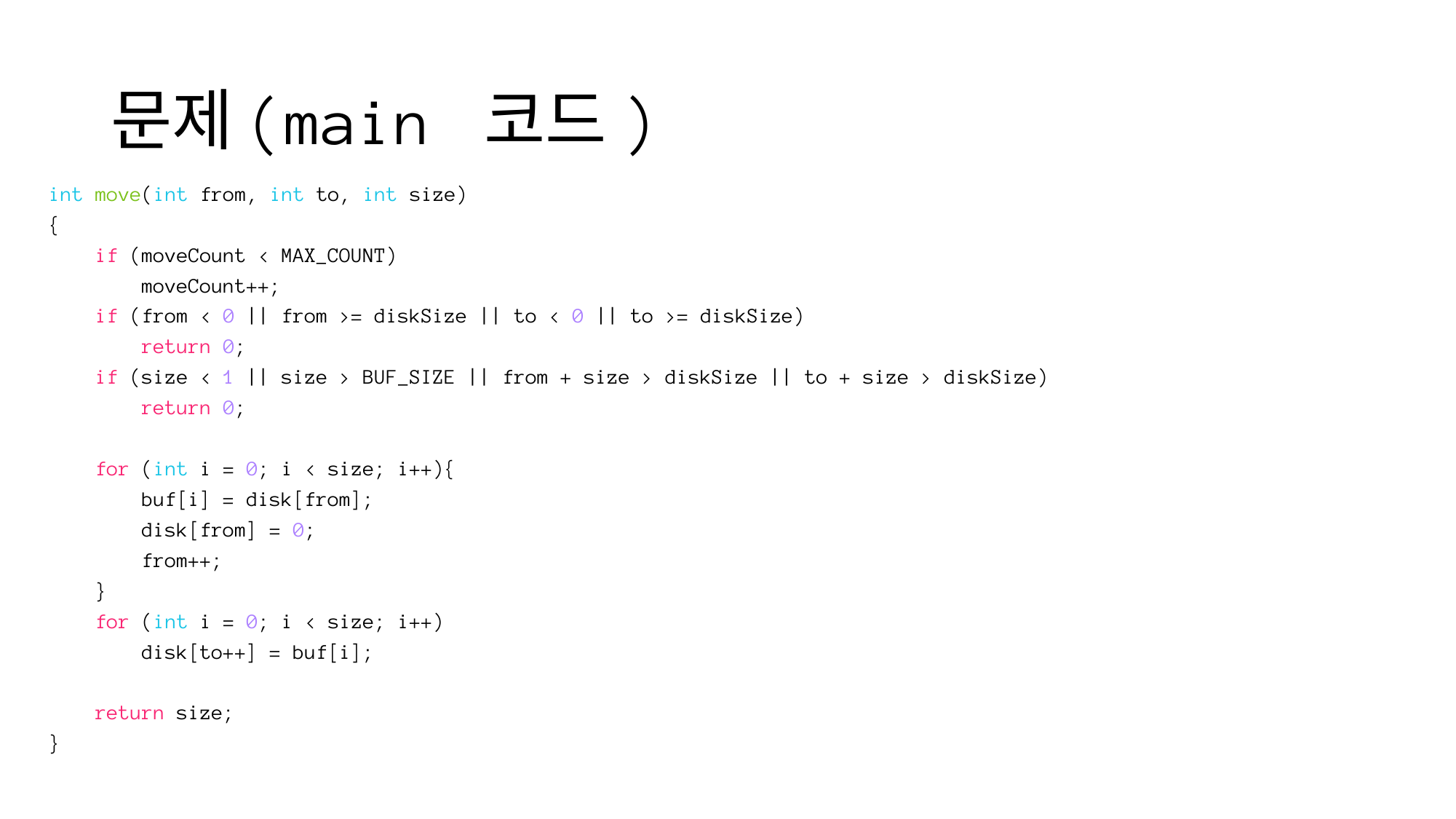

# 문제(main 코드)
int move(int from, int to, int size)
{
    if (moveCount < MAX_COUNT)
        moveCount++;
    if (from < 0 || from >= diskSize || to < 0 || to >= diskSize)
        return 0;
    if (size < 1 || size > BUF_SIZE || from + size > diskSize || to + size > diskSize)
        return 0;

    for (int i = 0; i < size; i++){
        buf[i] = disk[from];
        disk[from] = 0;
        from++;
    }
    for (int i = 0; i < size; i++)
        disk[to++] = buf[i];

    return size;
}